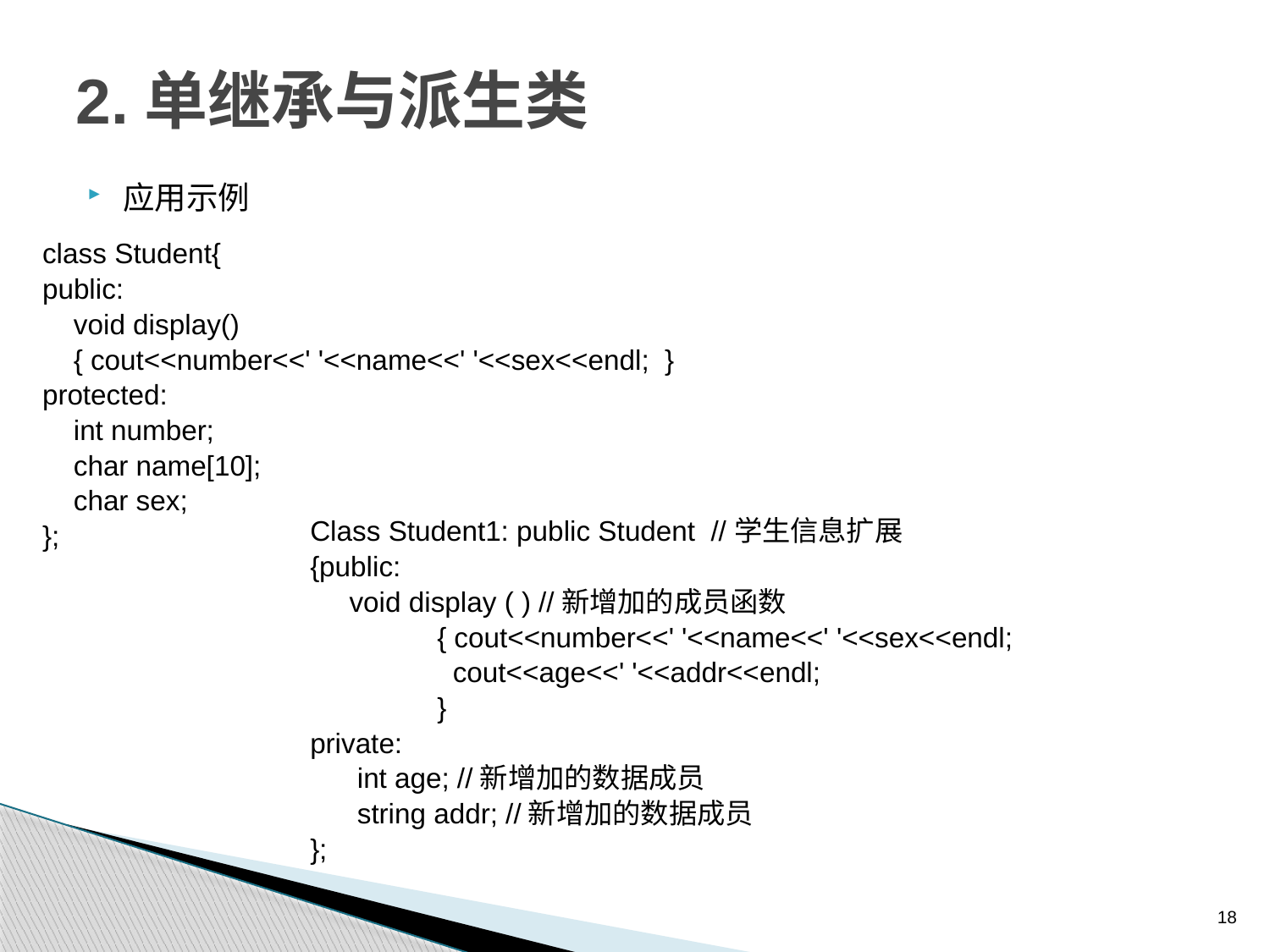

# 2.单继承与派生类
应用示例

class Student{
public:
    void display()
    { cout<<number<<' '<<name<<' '<<sex<<endl;  }
protected:
    int number;
    char name[10];
    char sex;
};

Class Student1: public Student  //学生信息扩展
{public:
     void display ( ) //新增加的成员函数
	{ cout<<number<<' '<<name<<' '<<sex<<endl;
	  cout<<age<<' '<<addr<<endl;
	}
private:
      int age; //新增加的数据成员
      string addr; //新增加的数据成员
};
18